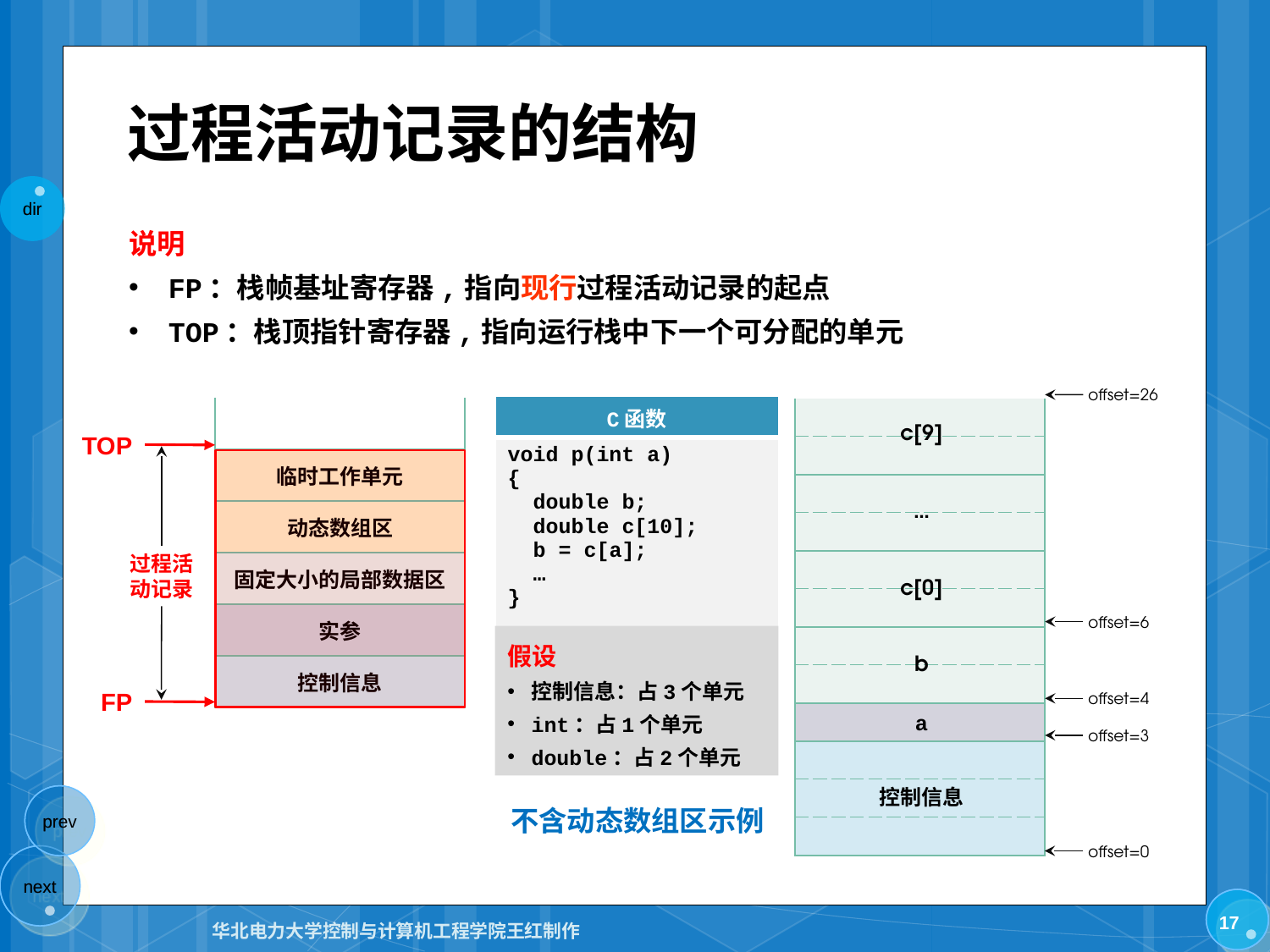

# 过程活动记录的结构
说明
FP：栈帧基址寄存器,指向现行过程活动记录的起点
TOP：栈顶指针寄存器,指向运行栈中下一个可分配的单元
offset=26
| C函数 |
| --- |
| void p(int a) { double b; double c[10]; b = c[a]; … } |
|  |
| --- |
| 临时工作单元 |
| 动态数组区 |
| 固定大小的局部数据区 |
| 实参 |
| 控制信息 |
|  |
| --- |
|  |
|  |
|  |
|  |
|  |
|  |
|  |
|  |
|  |
|  |
|  |
c[9]
TOP

…
过程活动记录
c[0]
offset=6
假设
控制信息：占3个单元
int：占1个单元
double：占2个单元
b
FP
offset=4
a
offset=3
控制信息
不含动态数组区示例
offset=0
17
华北电力大学控制与计算机工程学院王红制作